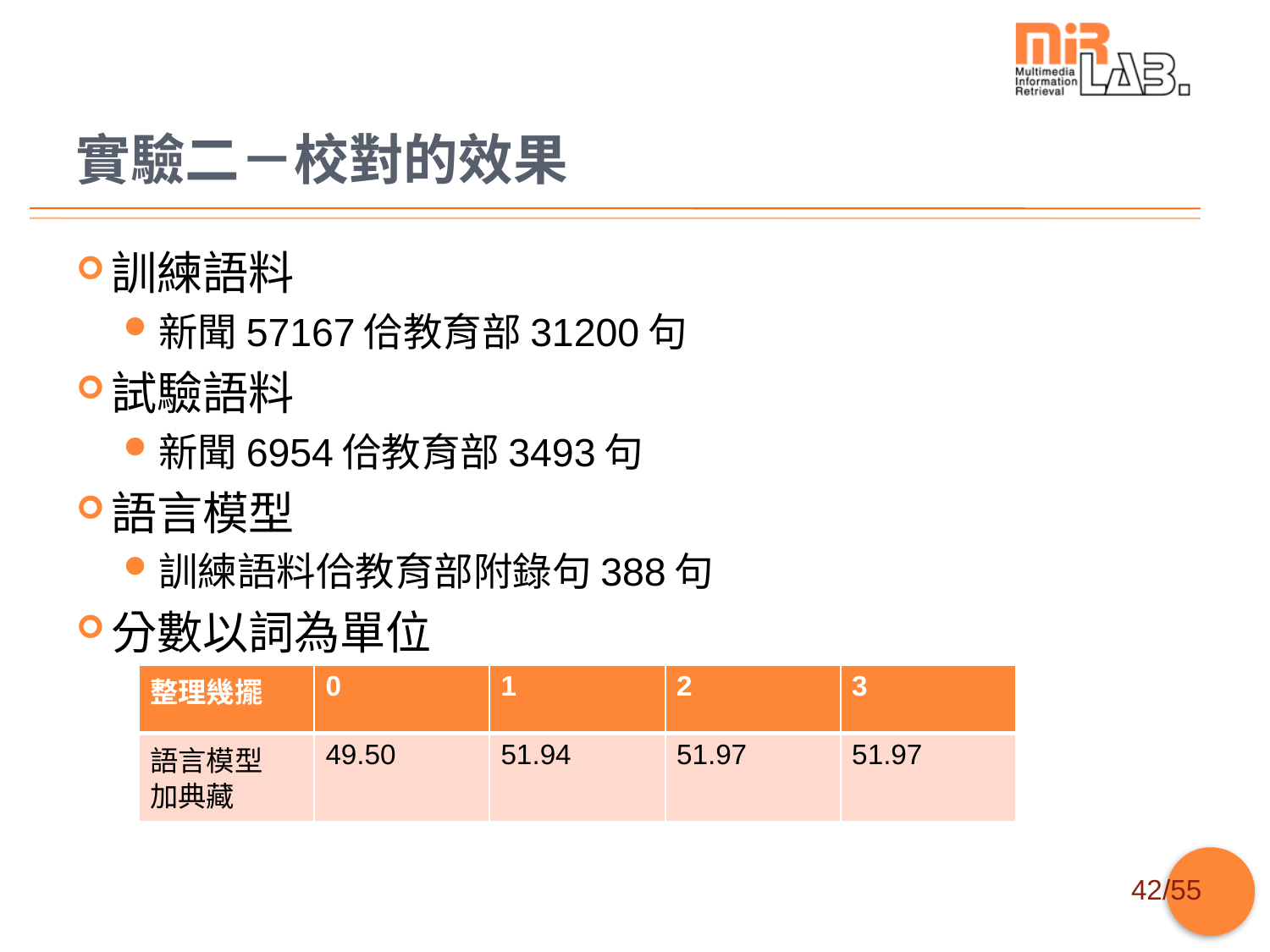

# 實驗二－校對的效果
訓練語料
新聞57167佮教育部31200句
試驗語料
新聞6954佮教育部3493句
語言模型
訓練語料佮教育部附錄句388句
分數以詞為單位
| 整理幾擺 | 0 | 1 | 2 | 3 |
| --- | --- | --- | --- | --- |
| 語言模型 加典藏 | 49.50 | 51.94 | 51.97 | 51.97 |